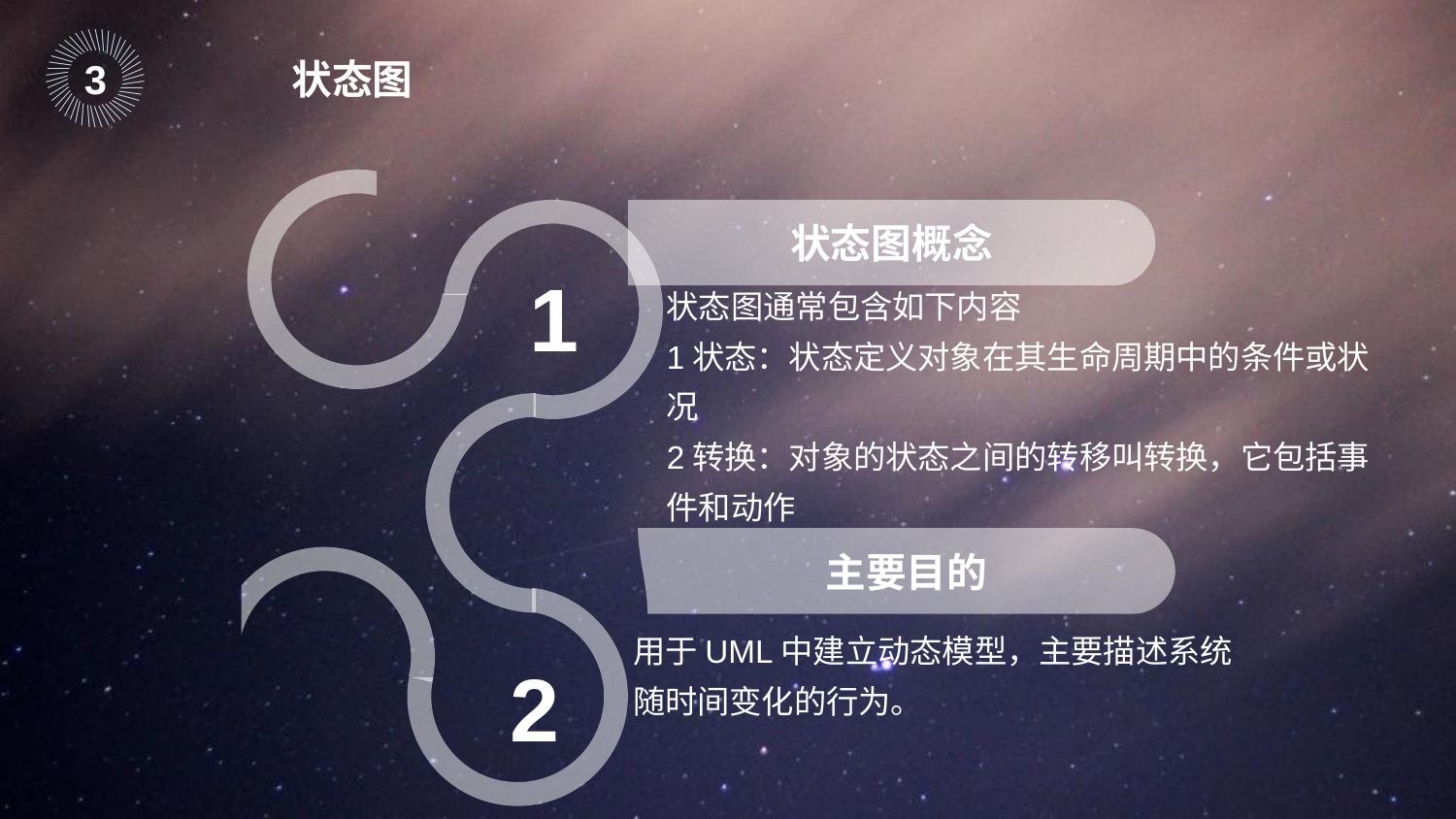

｜
｜
｜
｜
｜
｜
｜
｜
｜
｜
｜
｜
｜
｜
｜
｜
｜
｜
｜
｜
｜
｜
｜
｜
｜
｜
｜
｜
｜
｜
｜
｜
｜
｜
｜
｜
｜
｜
｜
｜
｜
｜
｜
｜
｜
｜
3
状态图

状态图概念
1
状态图通常包含如下内容
1状态：状态定义对象在其生命周期中的条件或状况
2转换：对象的状态之间的转移叫转换，它包括事件和动作

主要目的

用于UML中建立动态模型，主要描述系统随时间变化的行为。
2